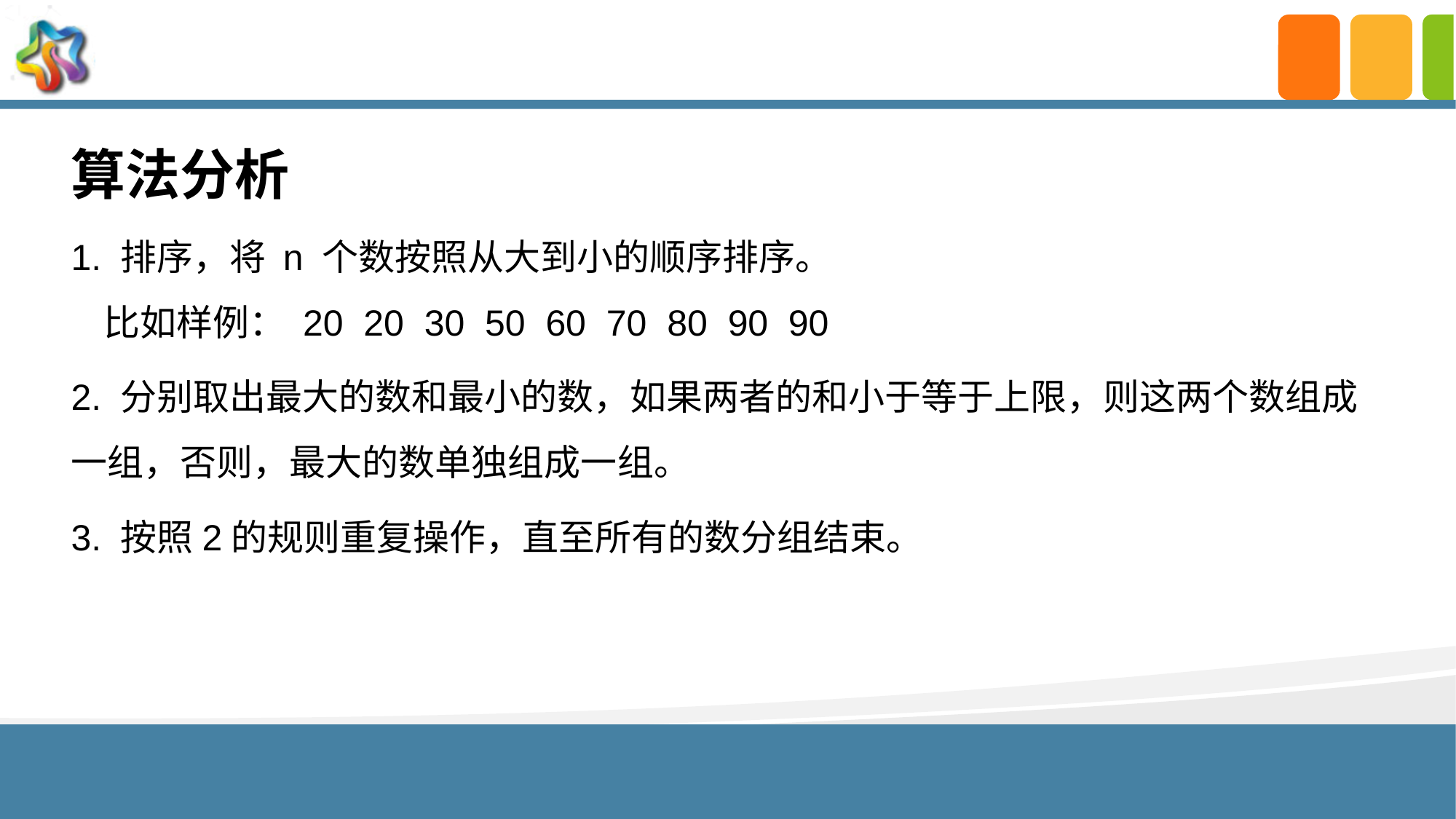

算法分析
1. 排序，将 n 个数按照从大到小的顺序排序。
    比如样例： 20  20  30  50  60  70  80  90  90
2. 分别取出最大的数和最小的数，如果两者的和小于等于上限，则这两个数组成一组，否则，最大的数单独组成一组。
3. 按照2的规则重复操作，直至所有的数分组结束。